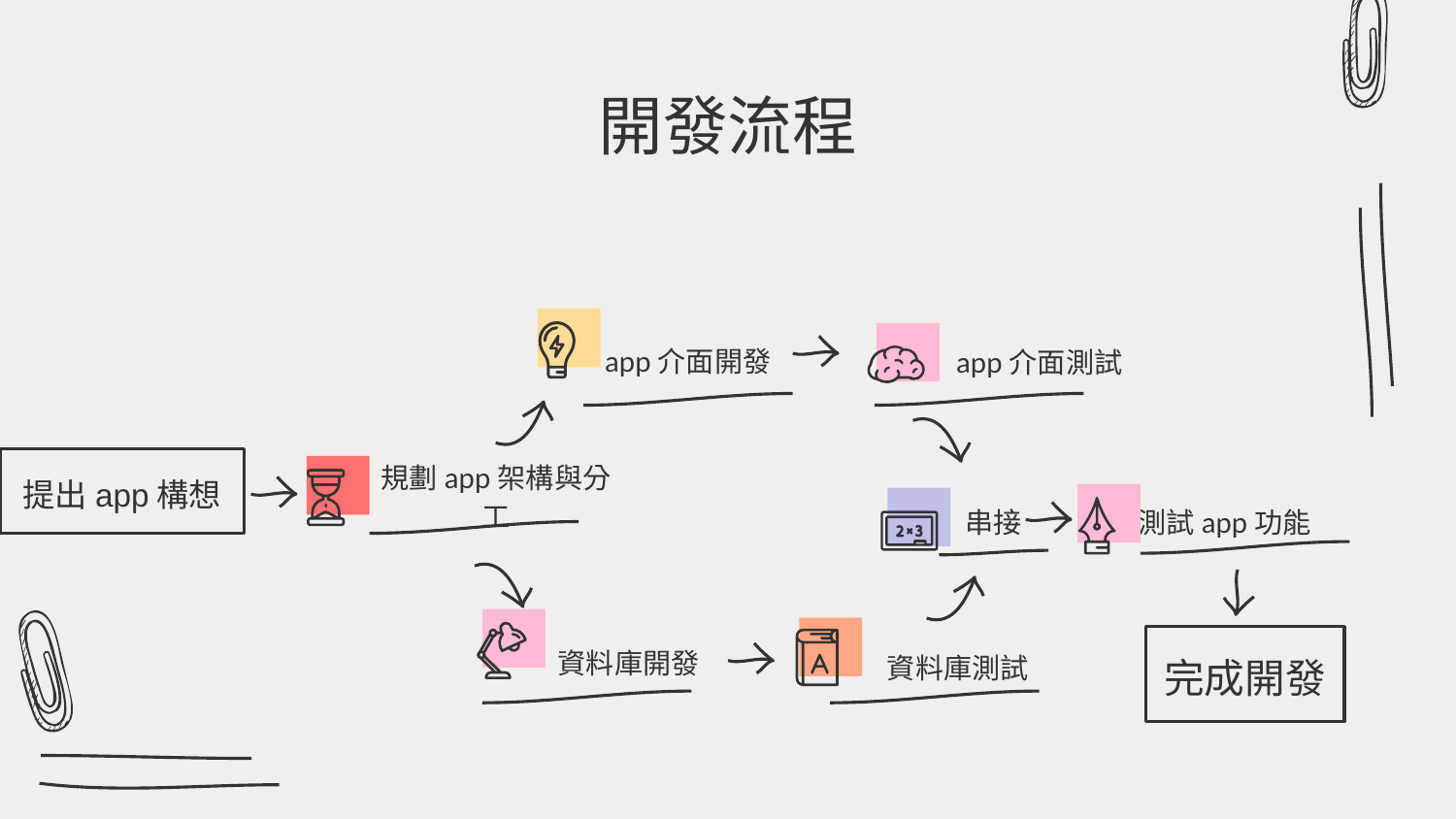

# 開發流程

app介面開發
app介面測試

規劃app架構與分工
提出app構想

測試app功能

串接

資料庫開發

資料庫測試
完成開發